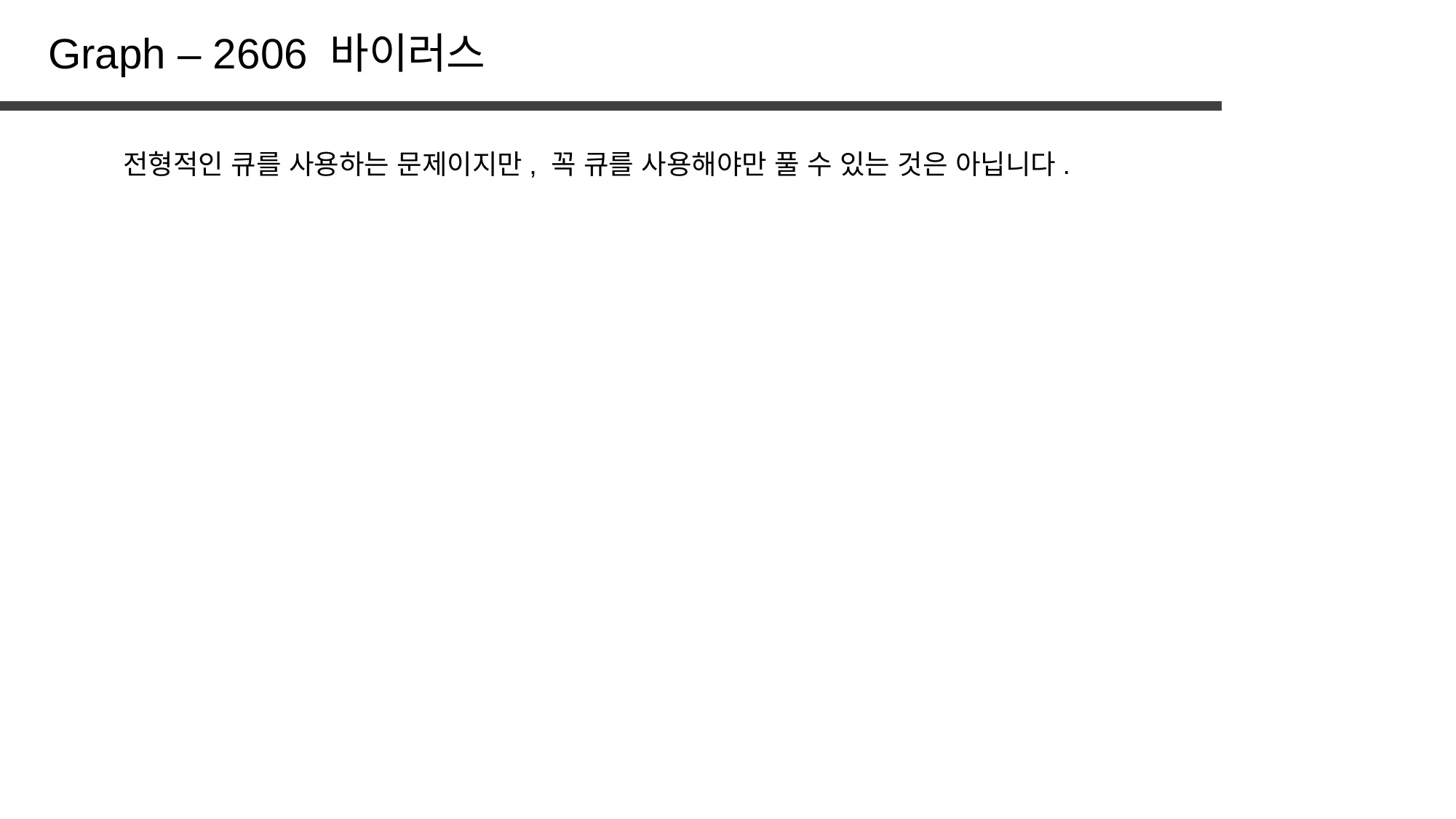

Graph – 2606 바이러스
전형적인 큐를 사용하는 문제이지만, 꼭 큐를 사용해야만 풀 수 있는 것은 아닙니다.